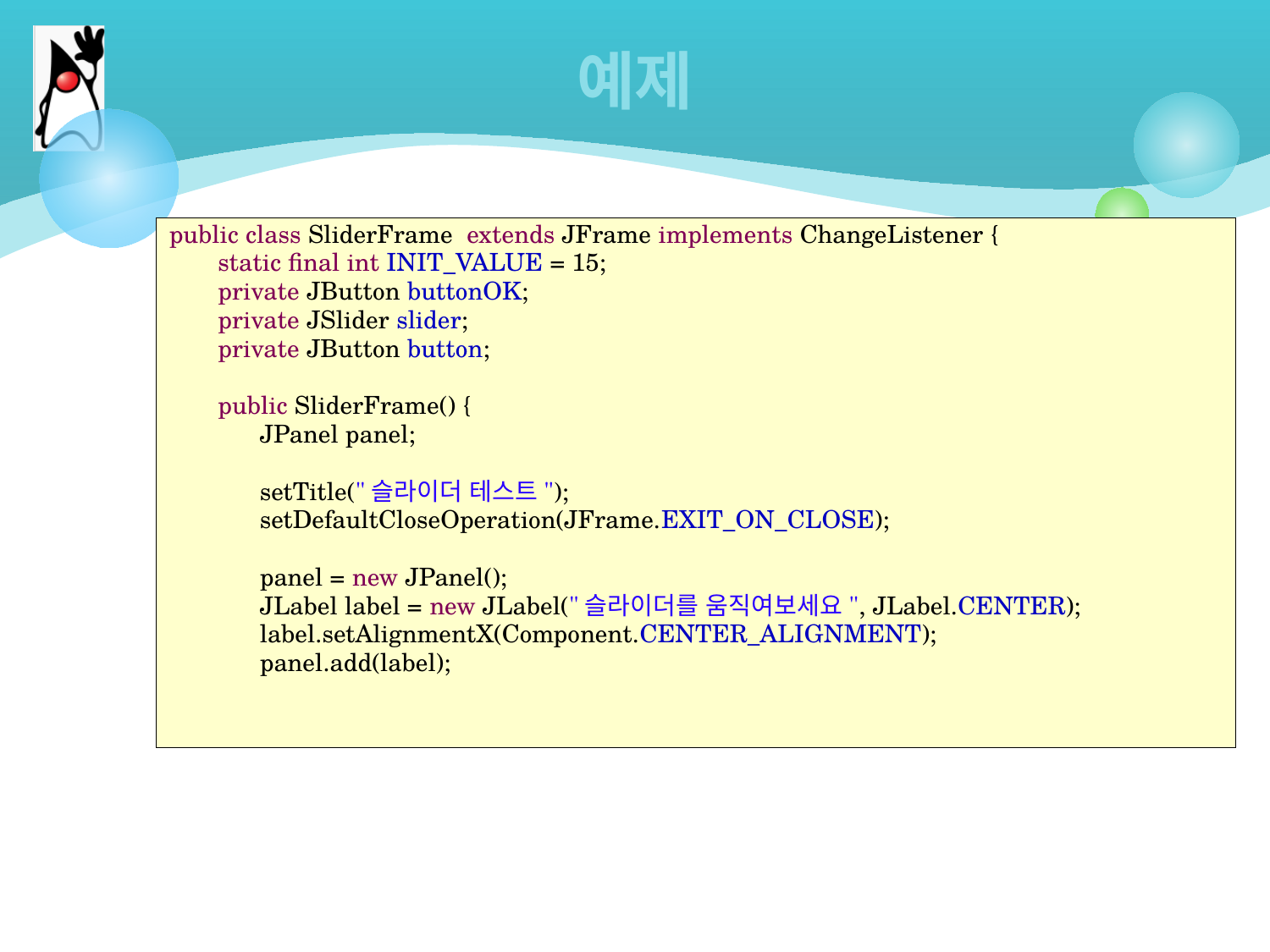

# 예제
public class SliderFrame  extends JFrame implements ChangeListener {
       static final int INIT_VALUE = 15;
       private JButton buttonOK;
       private JSlider slider;
       private JButton button;

       public SliderFrame() {
             JPanel panel;

             setTitle("슬라이더 테스트");
             setDefaultCloseOperation(JFrame.EXIT_ON_CLOSE);

             panel = new JPanel();
             JLabel label = new JLabel("슬라이더를 움직여보세요", JLabel.CENTER);
             label.setAlignmentX(Component.CENTER_ALIGNMENT);
             panel.add(label);